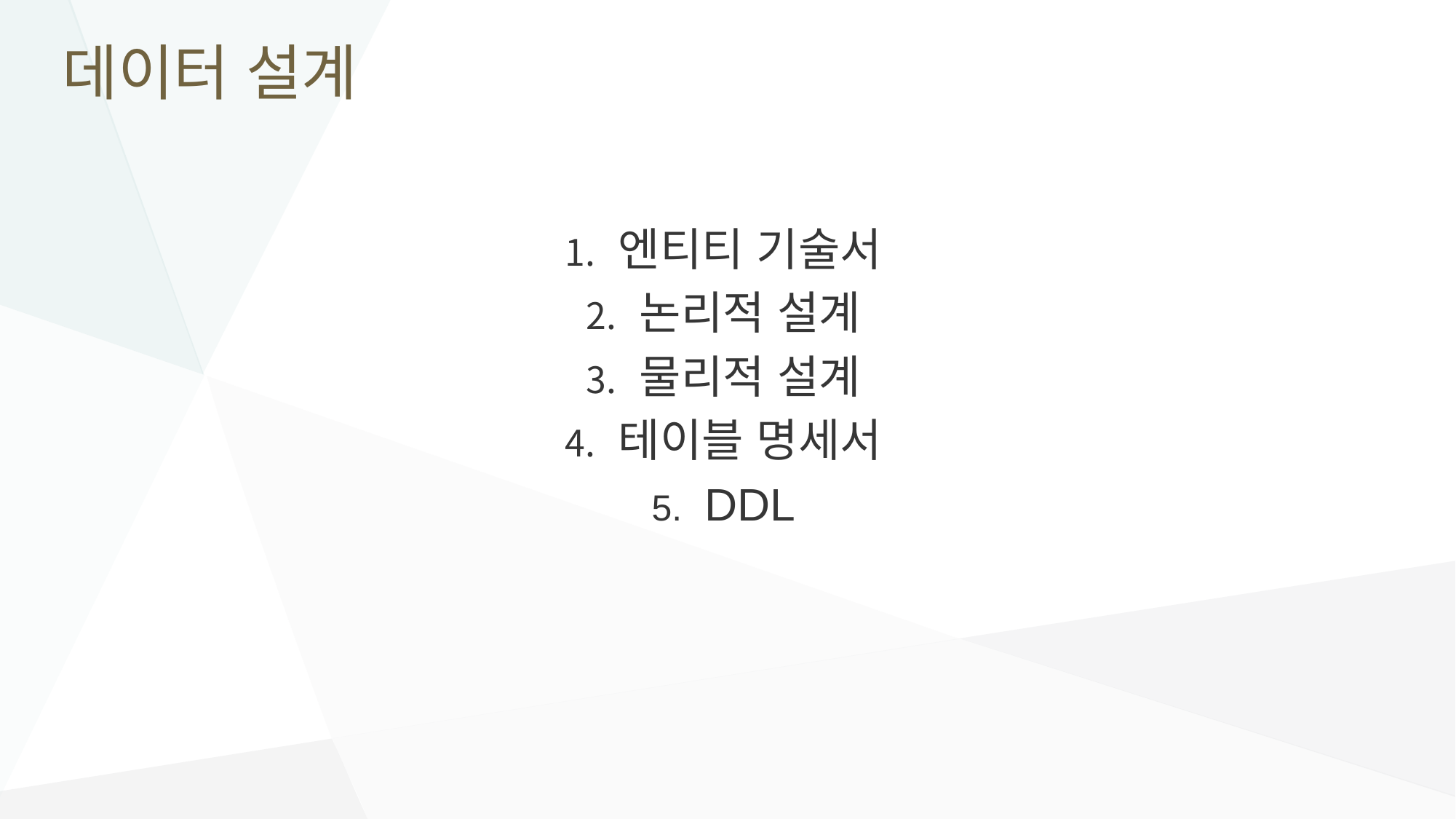

# 데이터 설계
엔티티 기술서
논리적 설계
물리적 설계
테이블 명세서
DDL